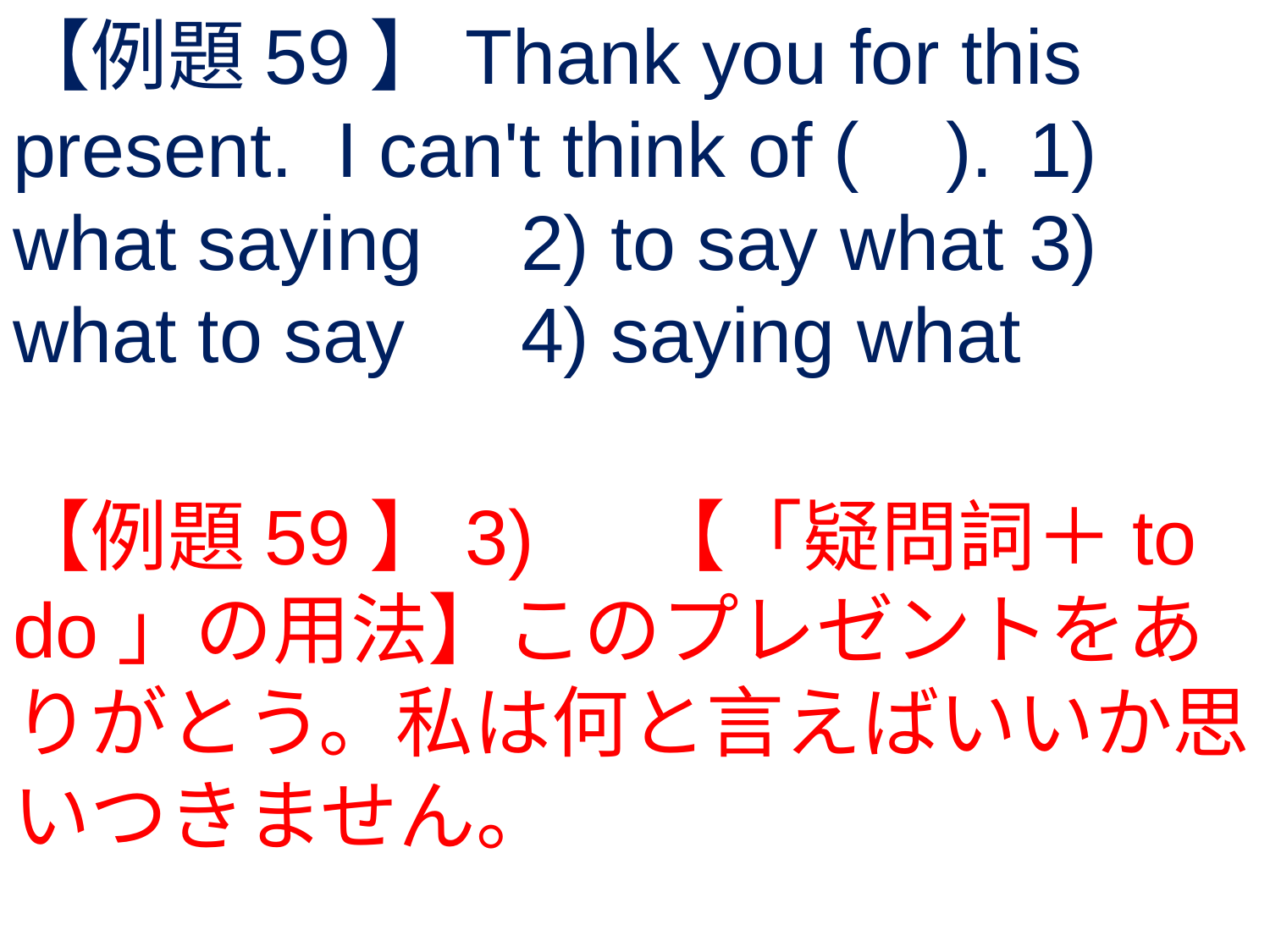

# 【例題59】Thank you for this present.  I can't think of (    ).	1) what saying	2) to say what	3) what to say	4) saying what
【例題59】3) 	【「疑問詞＋to do」の用法】このプレゼントをありがとう。私は何と言えばいいか思いつきません。